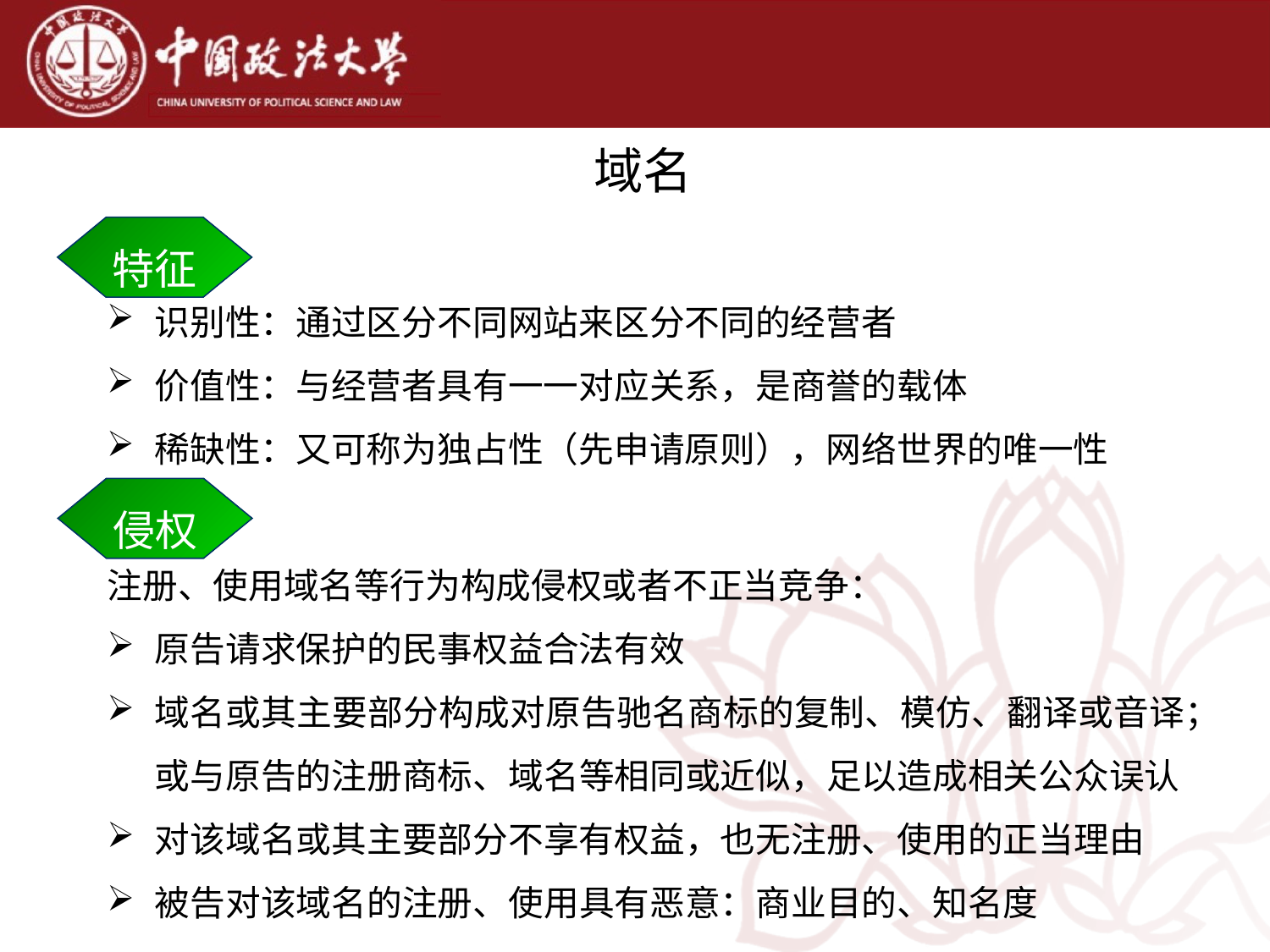

域名
特征
识别性：通过区分不同网站来区分不同的经营者
价值性：与经营者具有一一对应关系，是商誉的载体
稀缺性：又可称为独占性（先申请原则），网络世界的唯一性
侵权
注册、使用域名等行为构成侵权或者不正当竞争：
原告请求保护的民事权益合法有效
域名或其主要部分构成对原告驰名商标的复制、模仿、翻译或音译；或与原告的注册商标、域名等相同或近似，足以造成相关公众误认
对该域名或其主要部分不享有权益，也无注册、使用的正当理由
被告对该域名的注册、使用具有恶意：商业目的、知名度
复制权